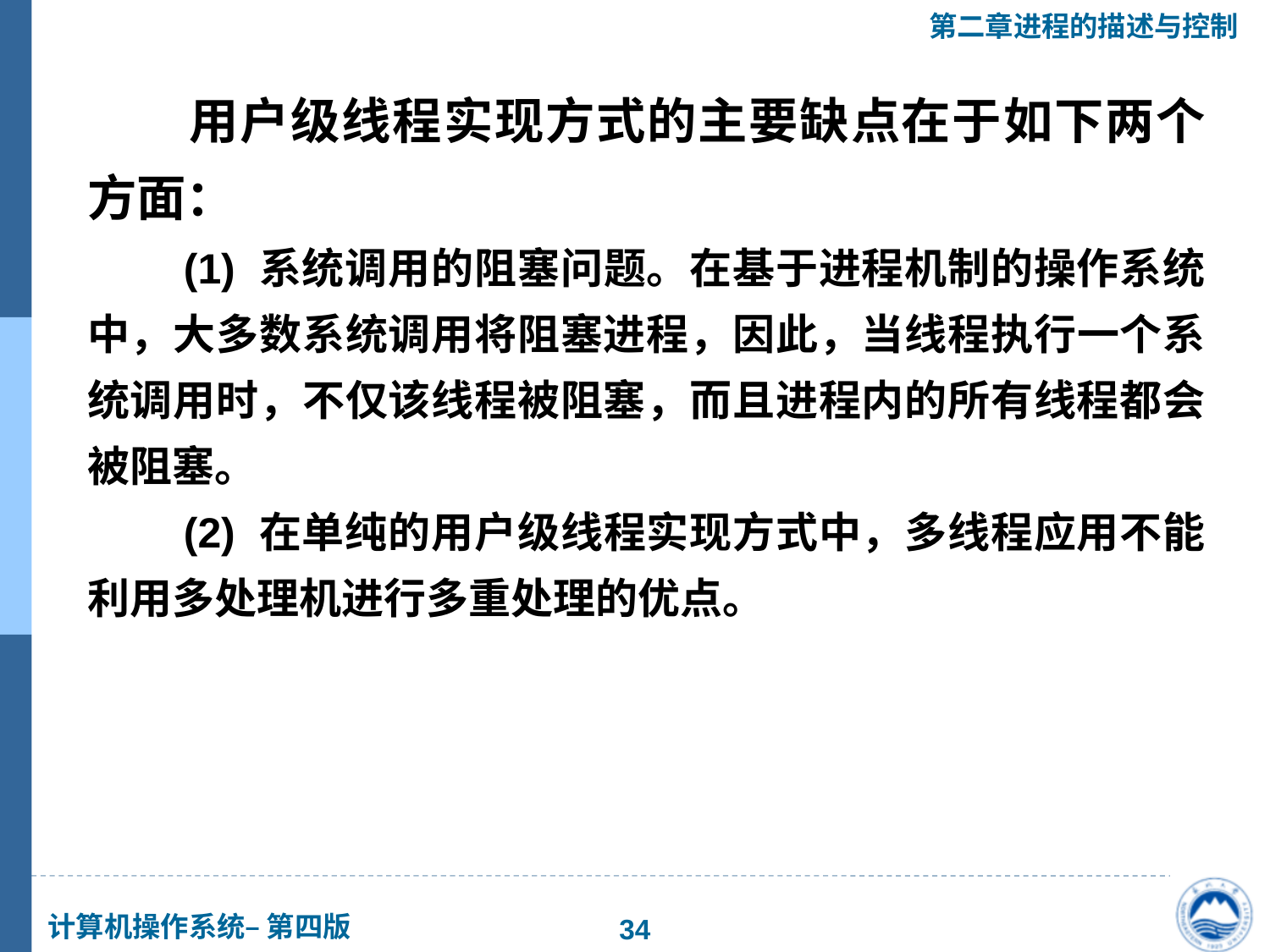

用户级线程实现方式的主要缺点在于如下两个方面：
　　(1) 系统调用的阻塞问题。在基于进程机制的操作系统中，大多数系统调用将阻塞进程，因此，当线程执行一个系统调用时，不仅该线程被阻塞，而且进程内的所有线程都会被阻塞。
　　(2) 在单纯的用户级线程实现方式中，多线程应用不能利用多处理机进行多重处理的优点。